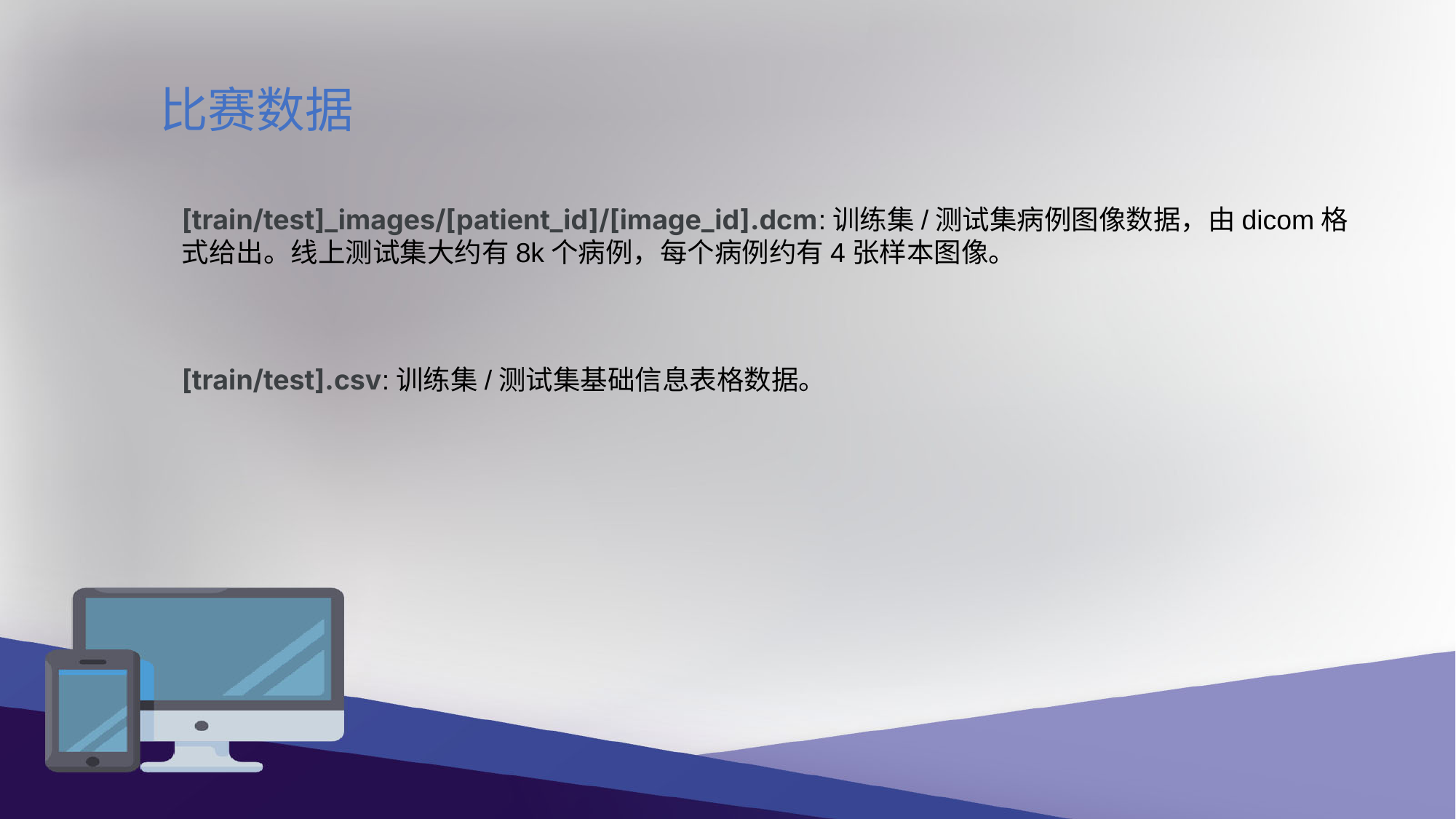

比赛数据
[train/test]_images/[patient_id]/[image_id].dcm:训练集/测试集病例图像数据，由dicom格式给出。线上测试集大约有8k个病例，每个病例约有4张样本图像。
[train/test].csv:训练集/测试集基础信息表格数据。